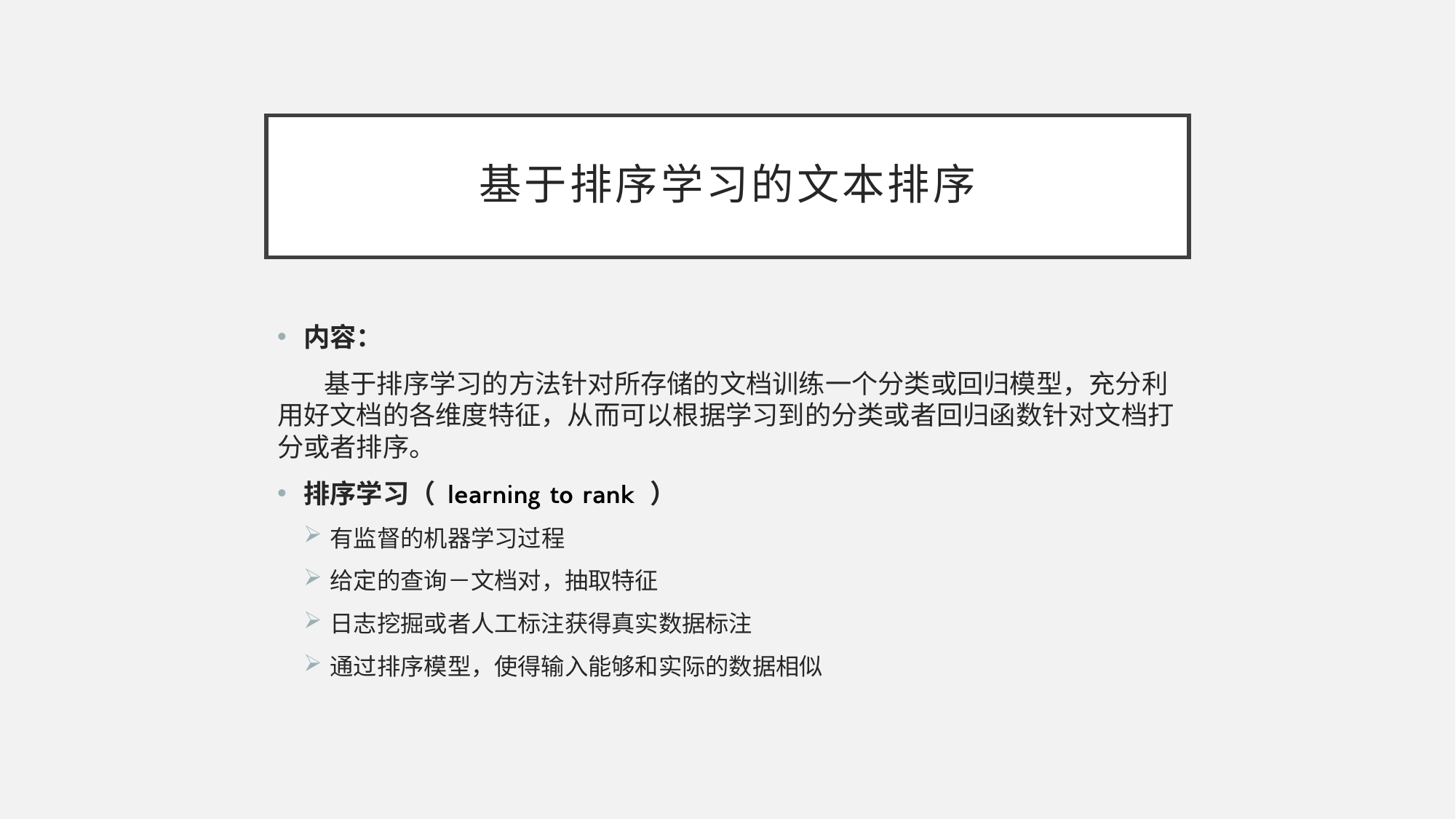

# 基于排序学习的文本排序
内容：
       基于排序学习的方法针对所存储的文档训练一个分类或回归模型，充分利用好文档的各维度特征，从而可以根据学习到的分类或者回归函数针对文档打分或者排序。
排序学习（ learning to rank ）
有监督的机器学习过程
给定的查询－文档对，抽取特征
日志挖掘或者人工标注获得真实数据标注
通过排序模型，使得输入能够和实际的数据相似